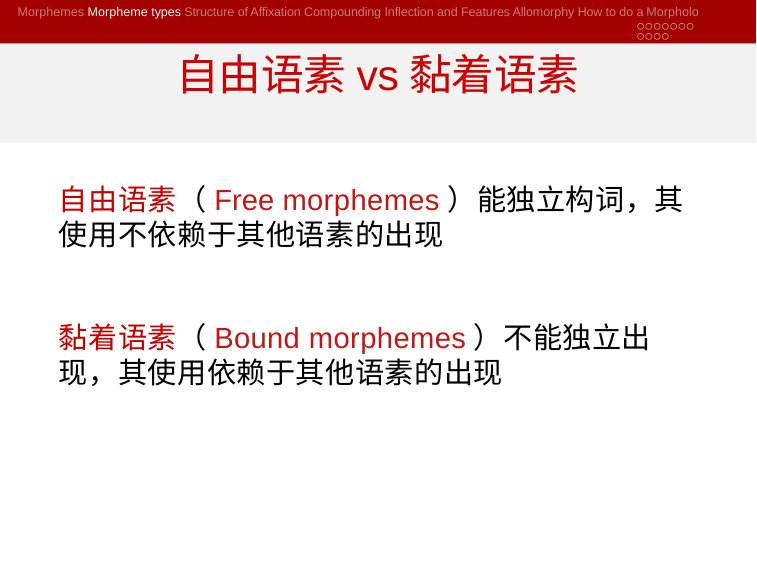

Morphemes Morpheme types Structure of Affixation Compounding Inflection and Features Allomorphy How to do a Morpholo
# 自由语素vs黏着语素
自由语素（Free morphemes）能独立构词，其使用不依赖于其他语素的出现

黏着语素（Bound morphemes）不能独立出现，其使用依赖于其他语素的出现